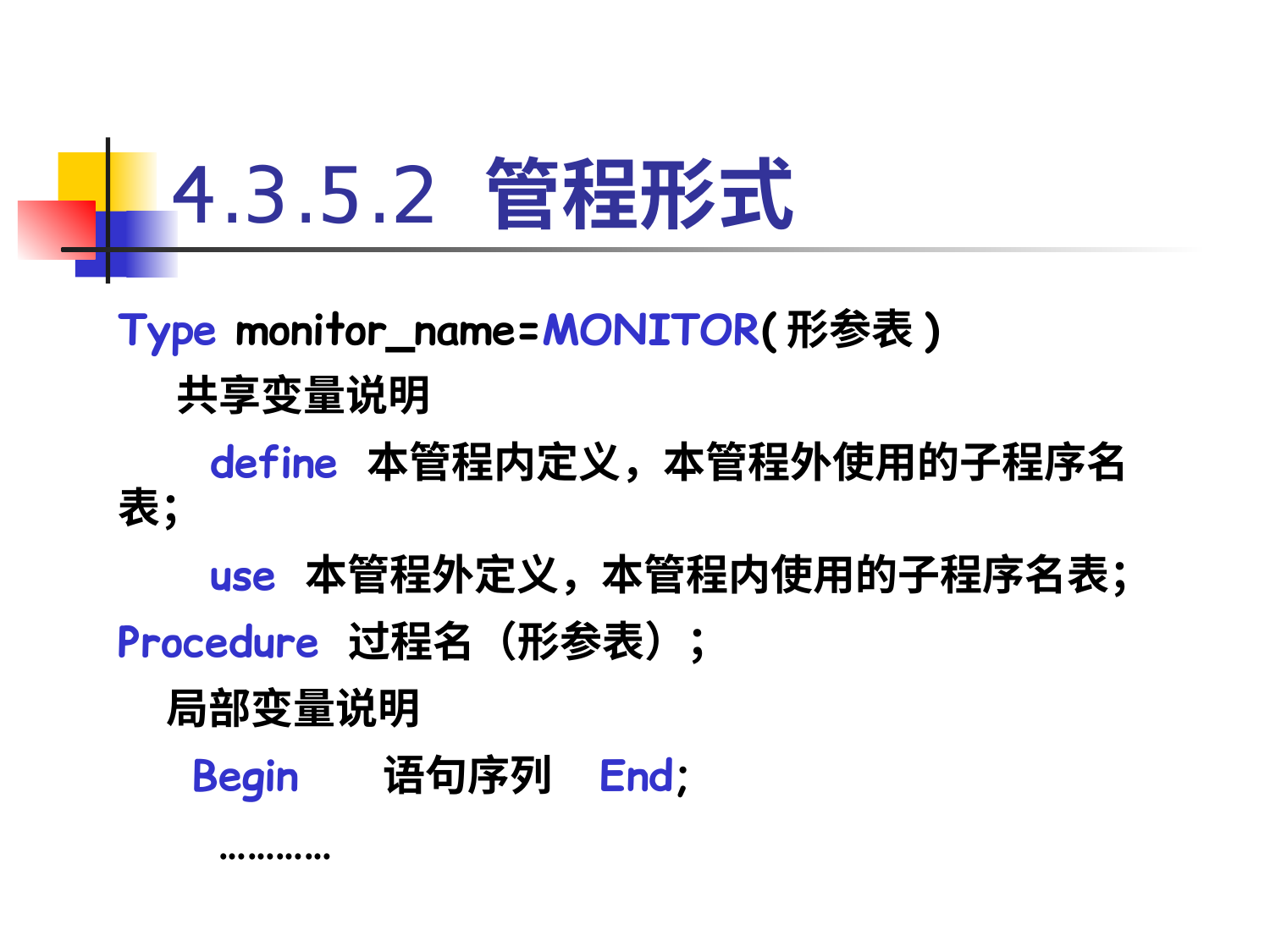

# 4.3.5.2 管程形式
Type monitor_name=MONITOR(形参表)
     共享变量说明
     define 本管程内定义，本管程外使用的子程序名表；
     use 本管程外定义，本管程内使用的子程序名表；
Procedure 过程名（形参表）；
    局部变量说明
    Begin    语句序列    End;
          …………